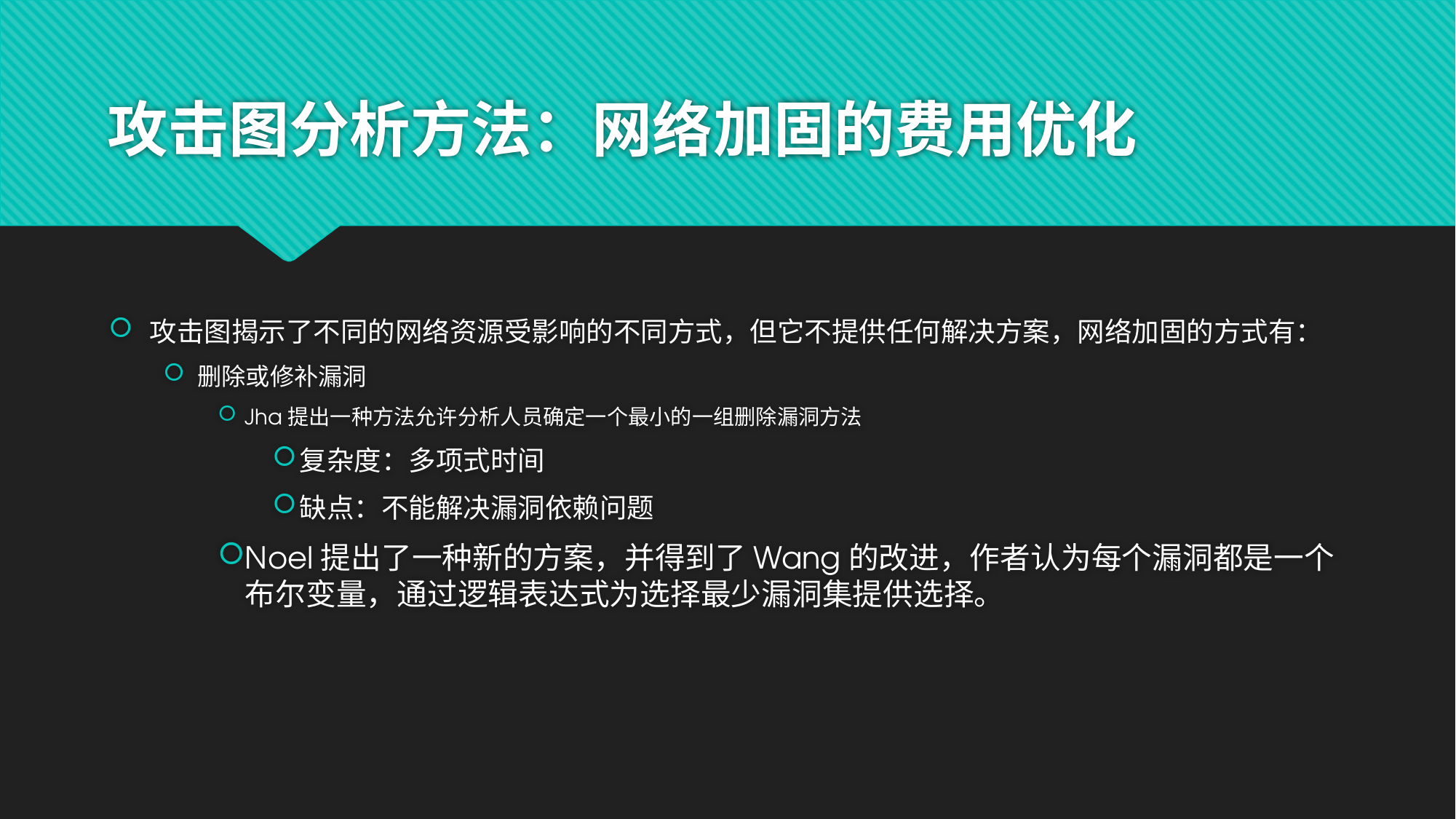

# 攻击图分析方法：网络加固的费用优化
攻击图揭示了不同的网络资源受影响的不同方式，但它不提供任何解决方案，网络加固的方式有：
删除或修补漏洞
Jha提出一种方法允许分析人员确定一个最小的一组删除漏洞方法
复杂度：多项式时间
缺点：不能解决漏洞依赖问题
Noel提出了一种新的方案，并得到了Wang的改进，作者认为每个漏洞都是一个布尔变量，通过逻辑表达式为选择最少漏洞集提供选择。